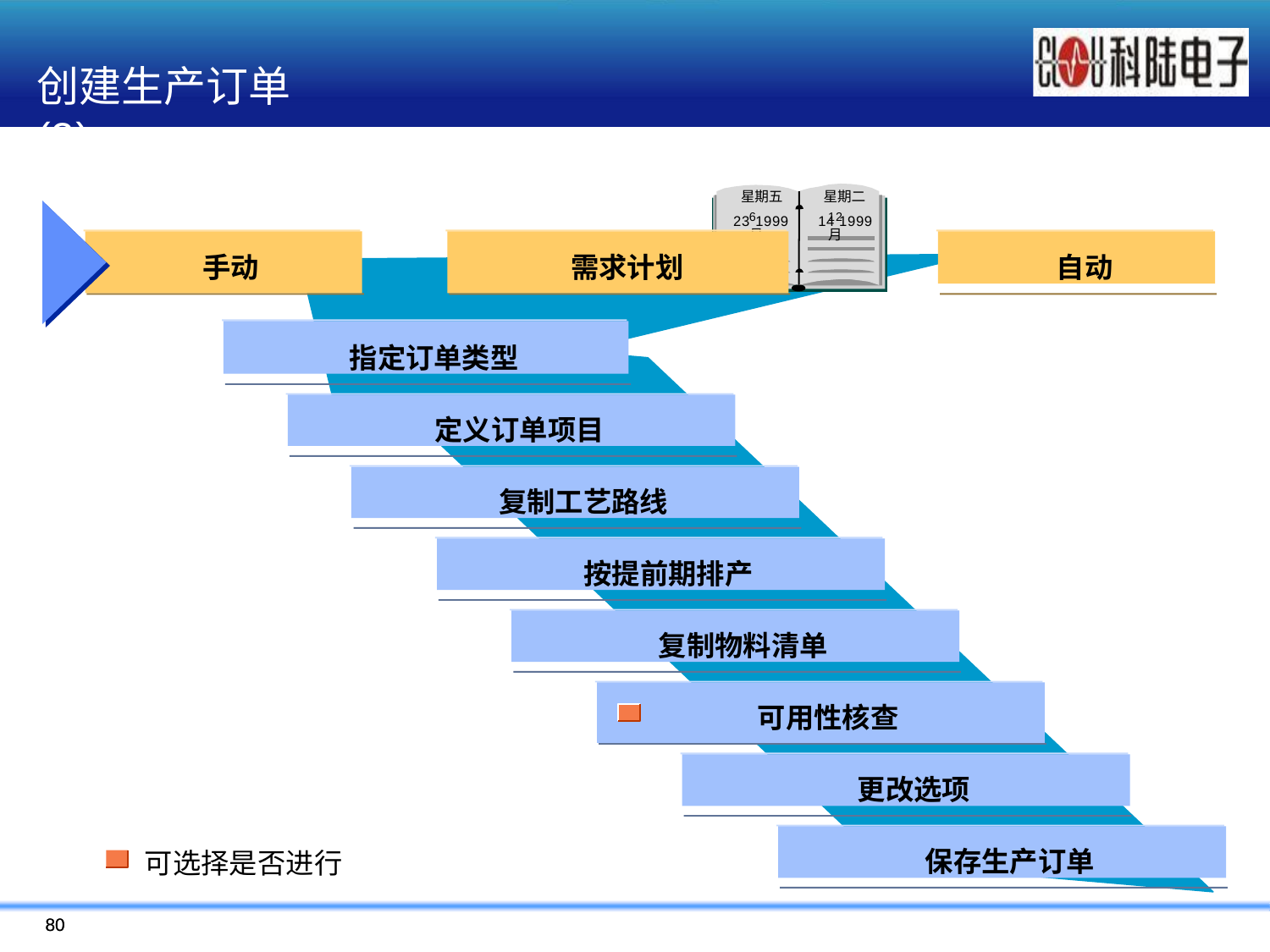

# 创建生产订单(2)

星期五
星期二

6月
12月

23 1999	14 1999

自动

手动	需求计划

指定订单类型

定义订单项目

复制工艺路线

按提前期排产

复制物料清单

可用性核查

更改选项

保存生产订单
可选择是否进行

80
80